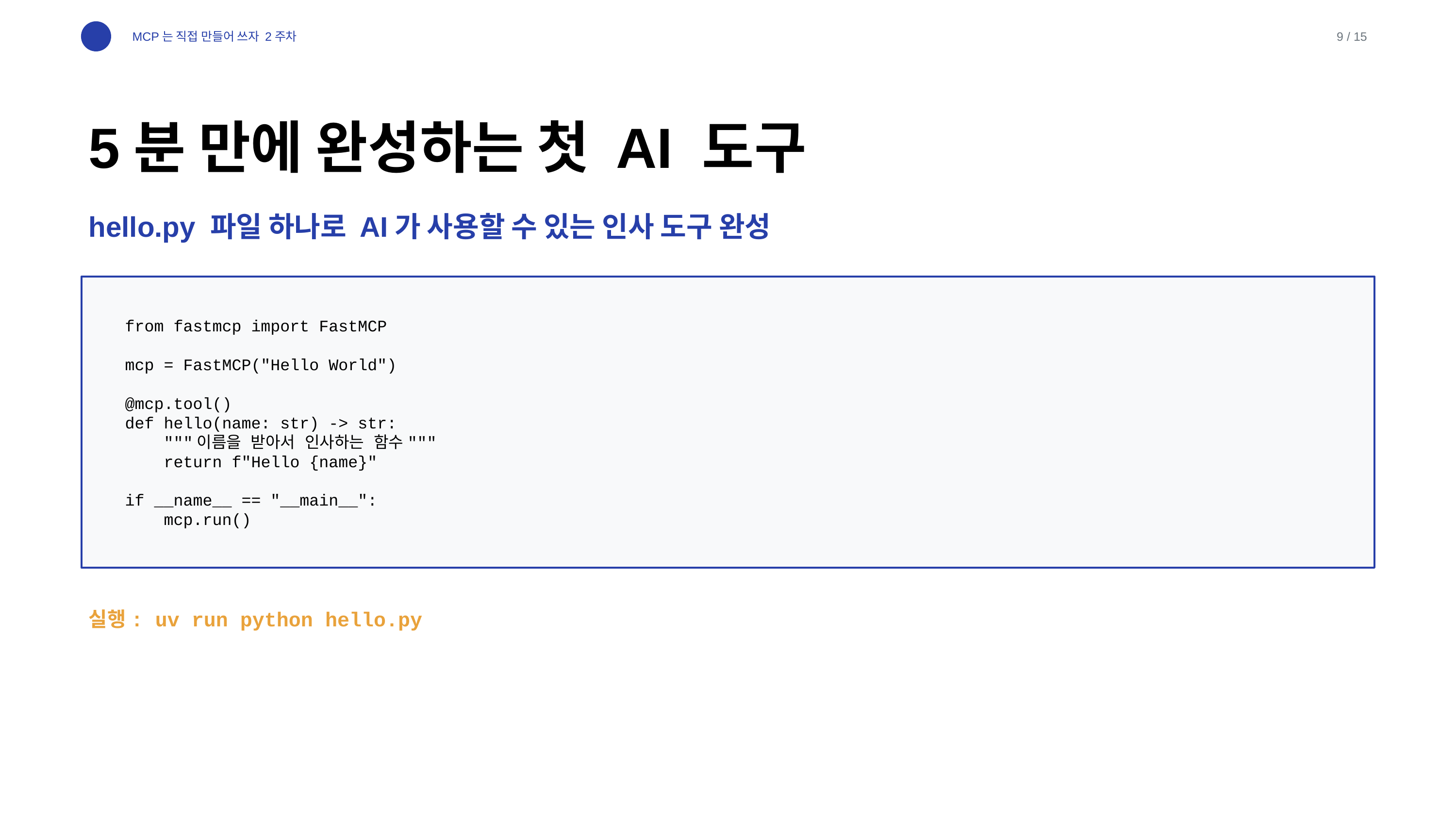

MCP는 직접 만들어 쓰자 2주차
9 / 15
5분 만에 완성하는 첫 AI 도구
hello.py 파일 하나로 AI가 사용할 수 있는 인사 도구 완성

from fastmcp import FastMCP

mcp = FastMCP("Hello World")

@mcp.tool()
def hello(name: str) -> str:
    """이름을 받아서 인사하는 함수"""
    return f"Hello {name}"

if __name__ == "__main__":
    mcp.run()
실행: uv run python hello.py